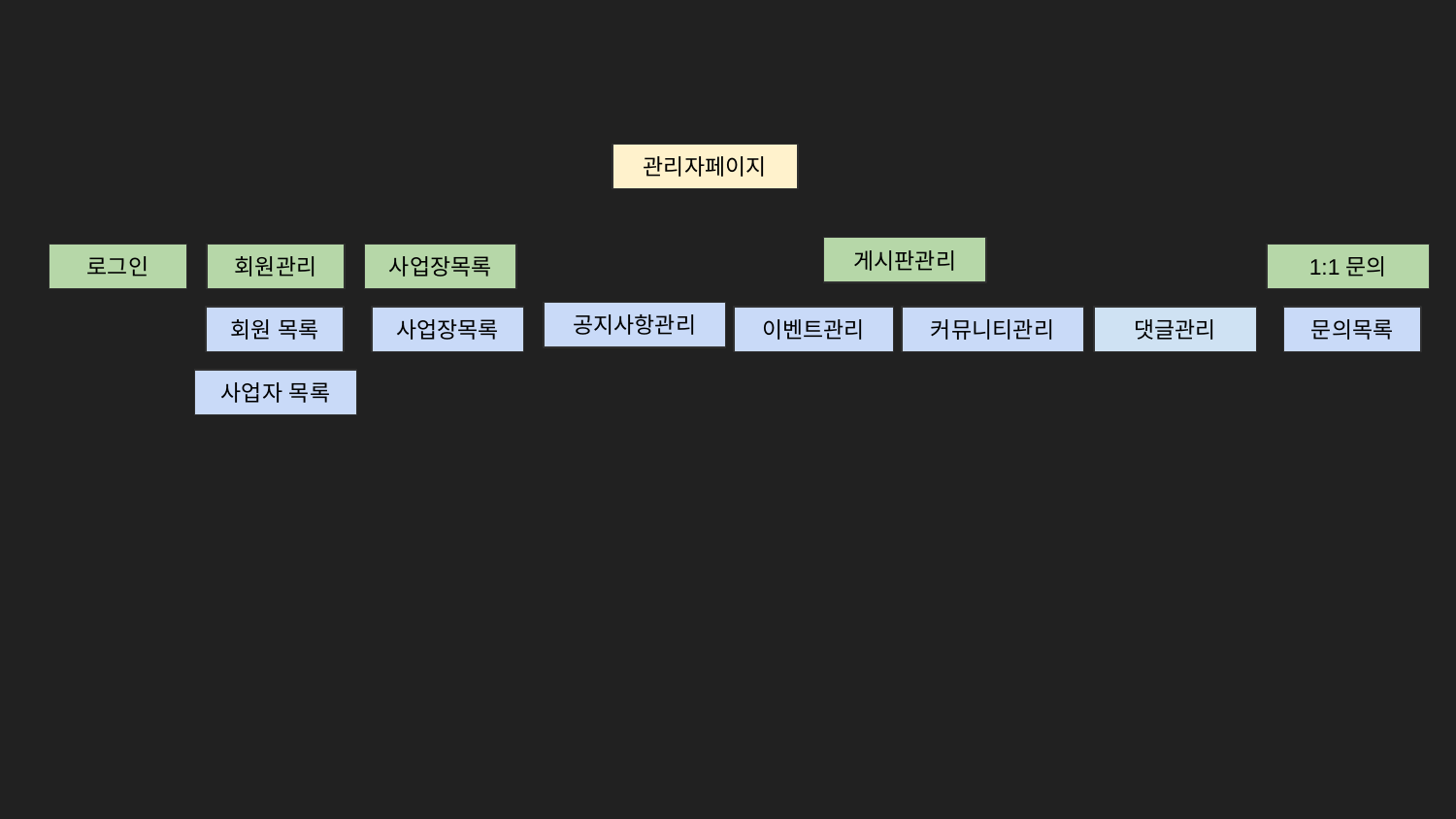

관리자페이지
게시판관리
로그인
회원관리
사업장목록
1:1문의
공지사항관리
문의목록
회원 목록
사업장목록
이벤트관리
커뮤니티관리
댓글관리
사업자 목록